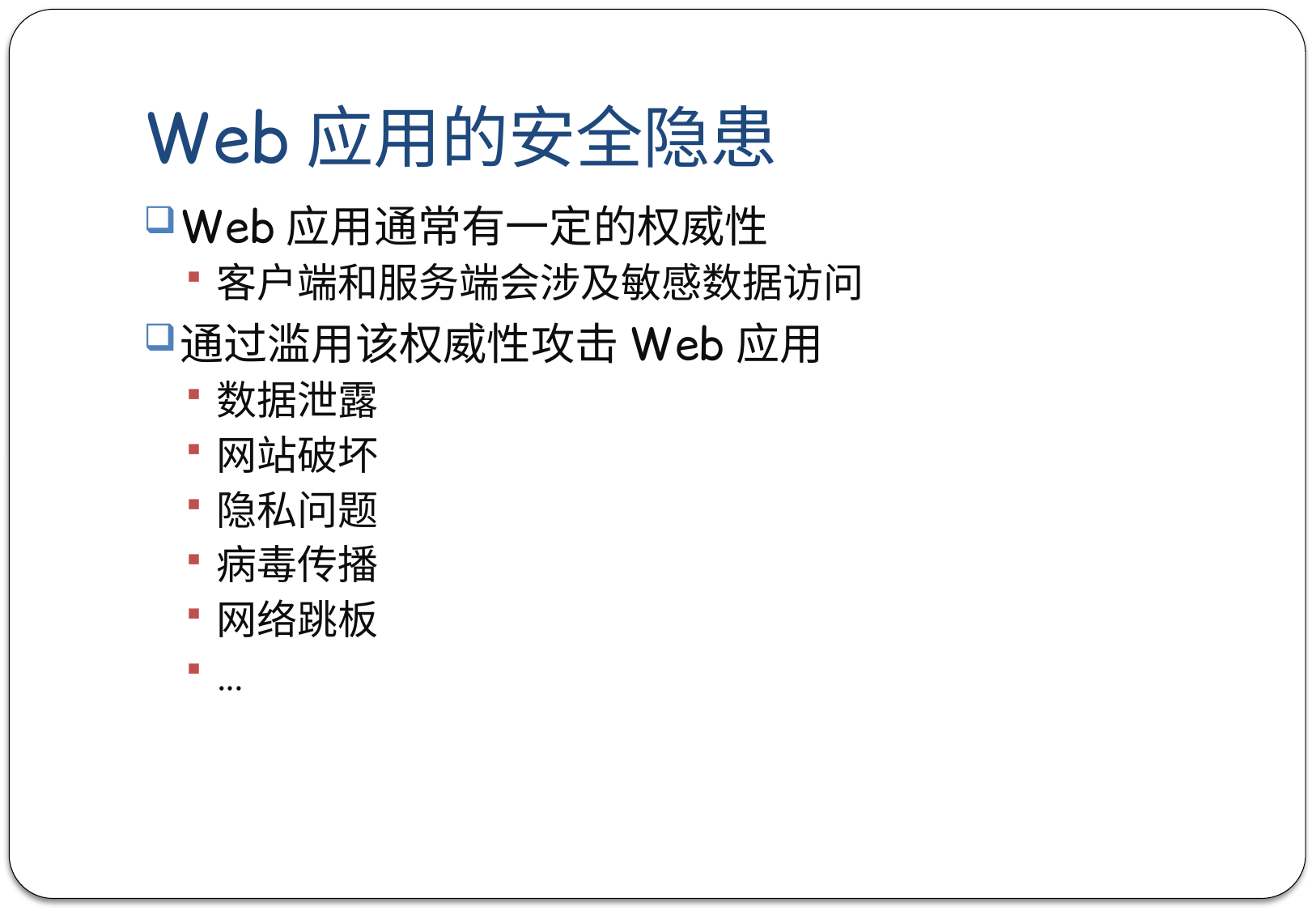

# Web应用的安全隐患
Web应用通常有一定的权威性
客户端和服务端会涉及敏感数据访问
通过滥用该权威性攻击Web应用
数据泄露
网站破坏
隐私问题
病毒传播
网络跳板
…